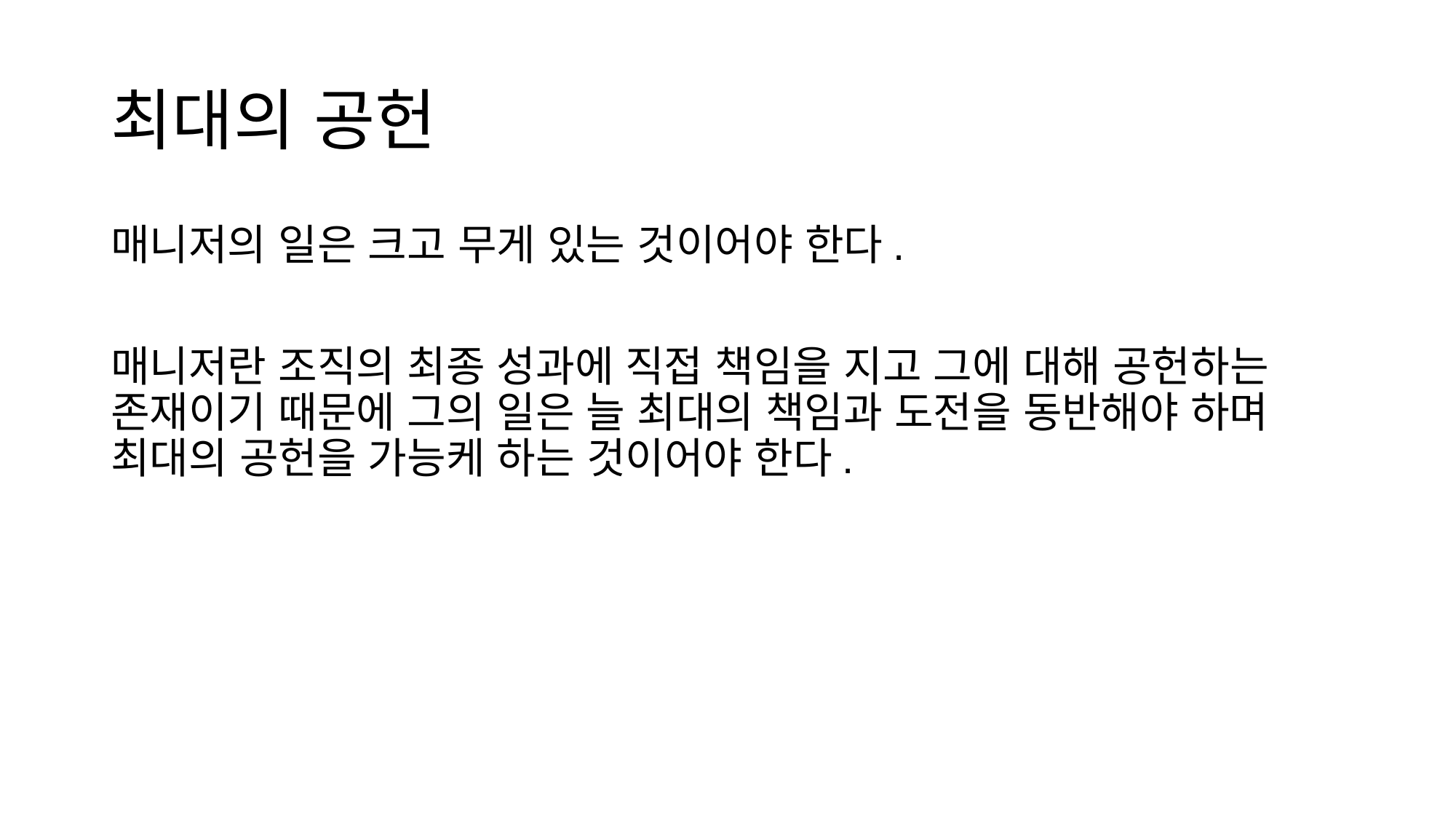

# 최대의 공헌
매니저의 일은 크고 무게 있는 것이어야 한다.

매니저란 조직의 최종 성과에 직접 책임을 지고 그에 대해 공헌하는 존재이기 때문에 그의 일은 늘 최대의 책임과 도전을 동반해야 하며 최대의 공헌을 가능케 하는 것이어야 한다.